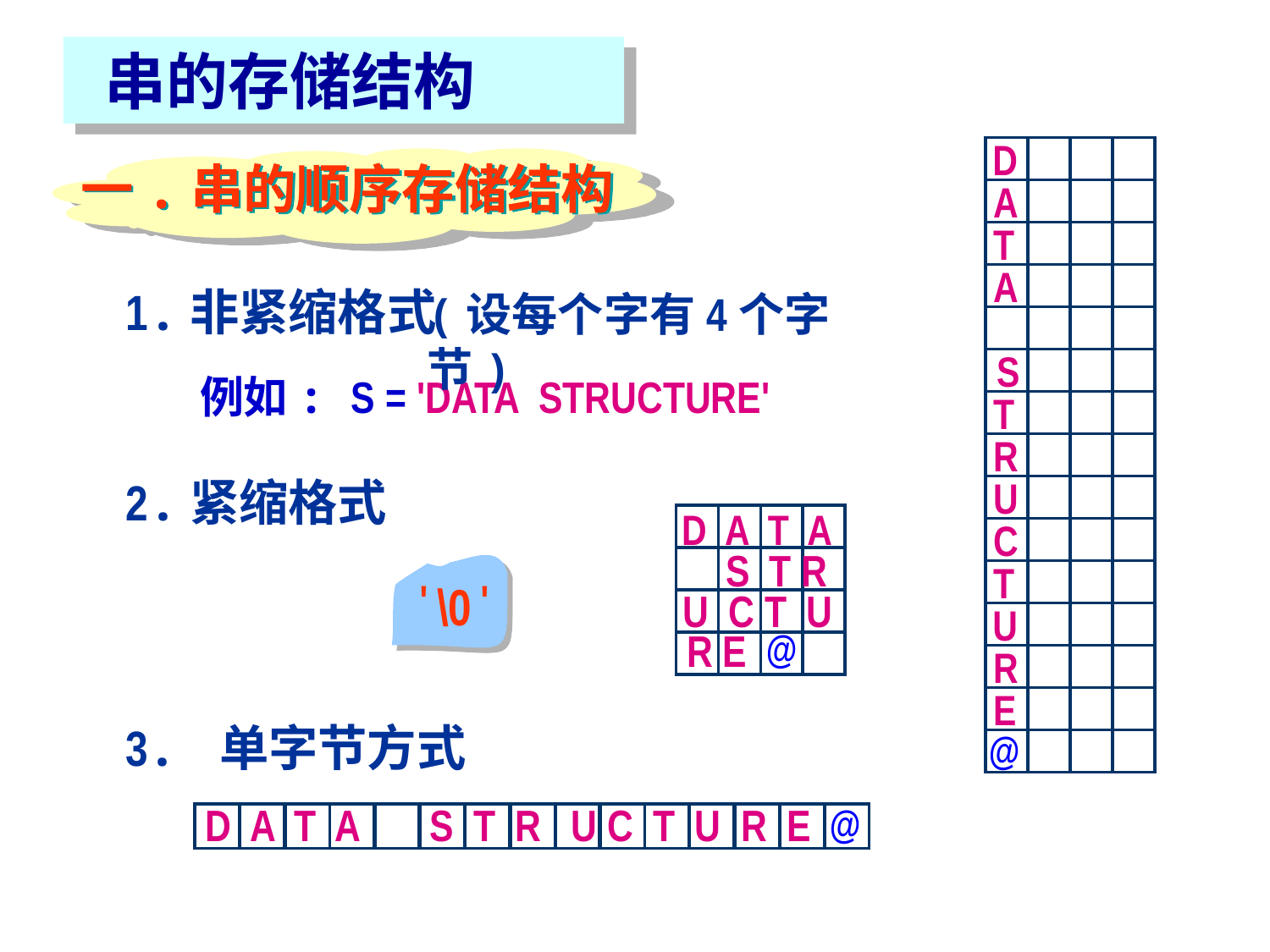

串的存储结构
D

A

T

A

S

T

R

U

C

T

U

R
E

一.串的顺序存储结构
1.非紧缩格式
(设每个字有4个字节)
字(若干个字节)
例如: S = 'DATA  STRUCTURE'
字节(8个二进制位)
字编址方式
2.紧缩格式
字节编址方式
D  A  T  A

 S  T R
U  C T  U
R E

'
'
\0

@
3. 单字节方式
@
D  A  T  A       S  T  R   U C  T  U  R  E

@